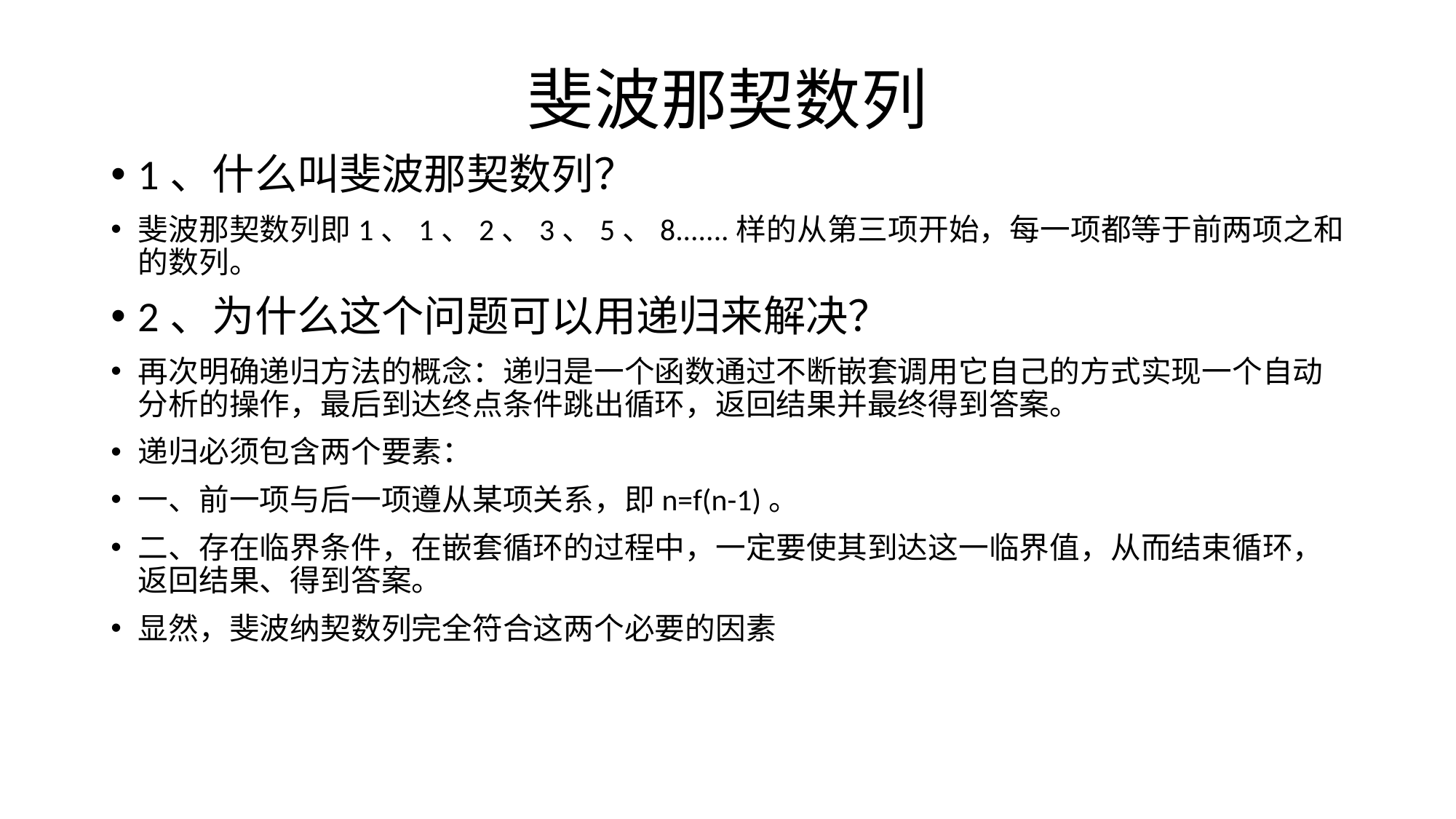

# 斐波那契数列
1、什么叫斐波那契数列？
斐波那契数列即1、1、2、3、5、8.......样的从第三项开始，每一项都等于前两项之和的数列。
2、为什么这个问题可以用递归来解决？
再次明确递归方法的概念：递归是一个函数通过不断嵌套调用它自己的方式实现一个自动分析的操作，最后到达终点条件跳出循环，返回结果并最终得到答案。
递归必须包含两个要素：
一、前一项与后一项遵从某项关系，即n=f(n-1)。
二、存在临界条件，在嵌套循环的过程中，一定要使其到达这一临界值，从而结束循环，返回结果、得到答案。
显然，斐波纳契数列完全符合这两个必要的因素